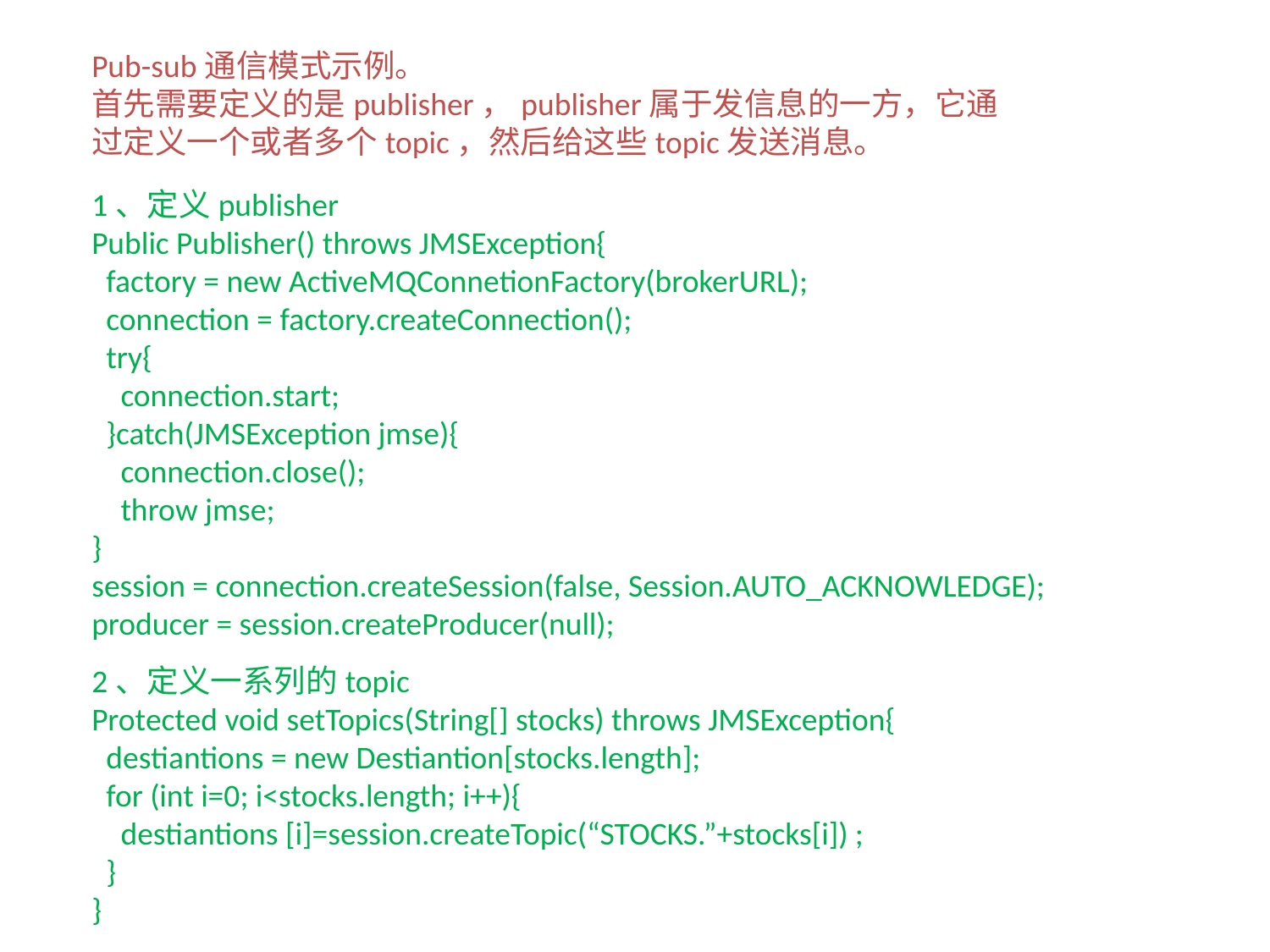

Pub-sub通信模式示例。
首先需要定义的是publisher，publisher属于发信息的一方，它通过定义一个或者多个topic，然后给这些topic发送消息。
1、定义publisher
Public Publisher() throws JMSException{
  factory = new ActiveMQConnetionFactory(brokerURL);
  connection = factory.createConnection();
  try{
    connection.start;
  }catch(JMSException jmse){
    connection.close();
    throw jmse;
}
session = connection.createSession(false, Session.AUTO_ACKNOWLEDGE);
producer = session.createProducer(null);
2、定义一系列的topic
Protected void setTopics(String[] stocks) throws JMSException{
  destiantions = new Destiantion[stocks.length];
  for (int i=0; i<stocks.length; i++){
    destiantions [i]=session.createTopic(“STOCKS.”+stocks[i]) ;
  }
}